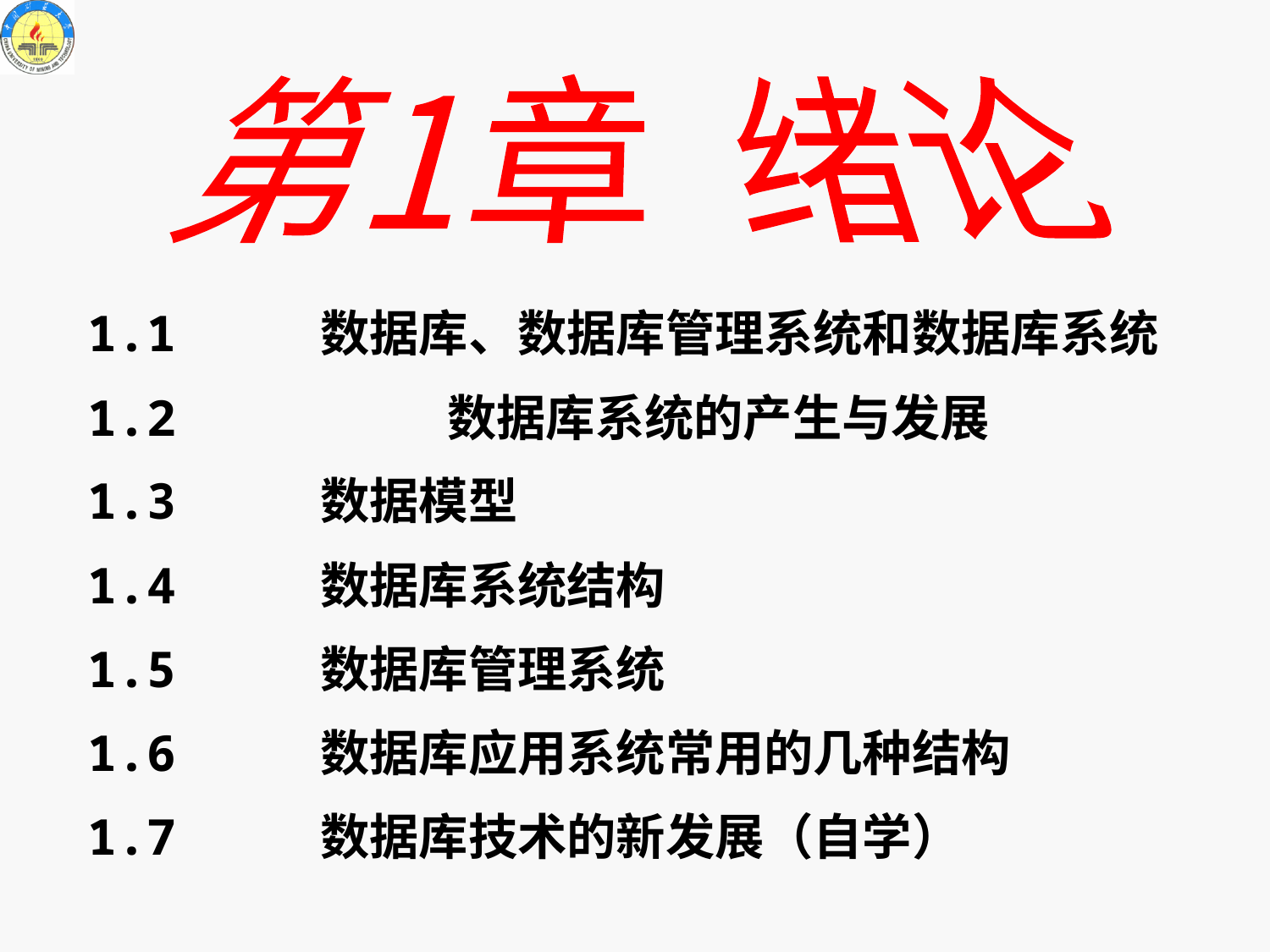

第1章  绪论
1.1		数据库、数据库管理系统和数据库系统
1.2     	数据库系统的产生与发展
1.3	    	数据模型
1.4		数据库系统结构
1.5		数据库管理系统
1.6		数据库应用系统常用的几种结构
1.7		数据库技术的新发展（自学）